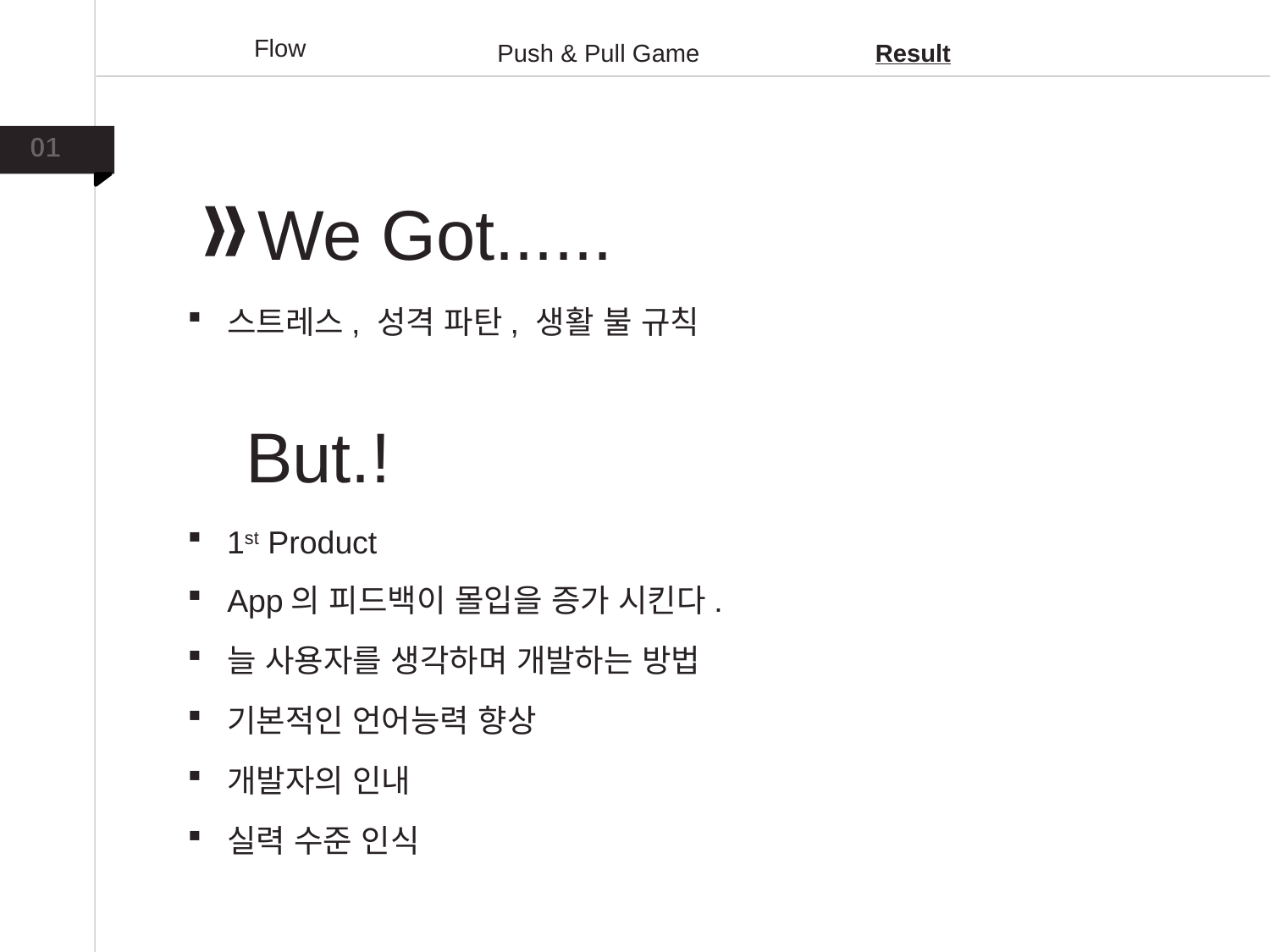

Push & Pull Game
Result
Flow
01

We Got......

스트레스, 성격 파탄, 생활 불 규칙
But.!
1st Product
App의 피드백이 몰입을 증가 시킨다.
늘 사용자를 생각하며 개발하는 방법
기본적인 언어능력 향상
개발자의 인내
실력 수준 인식